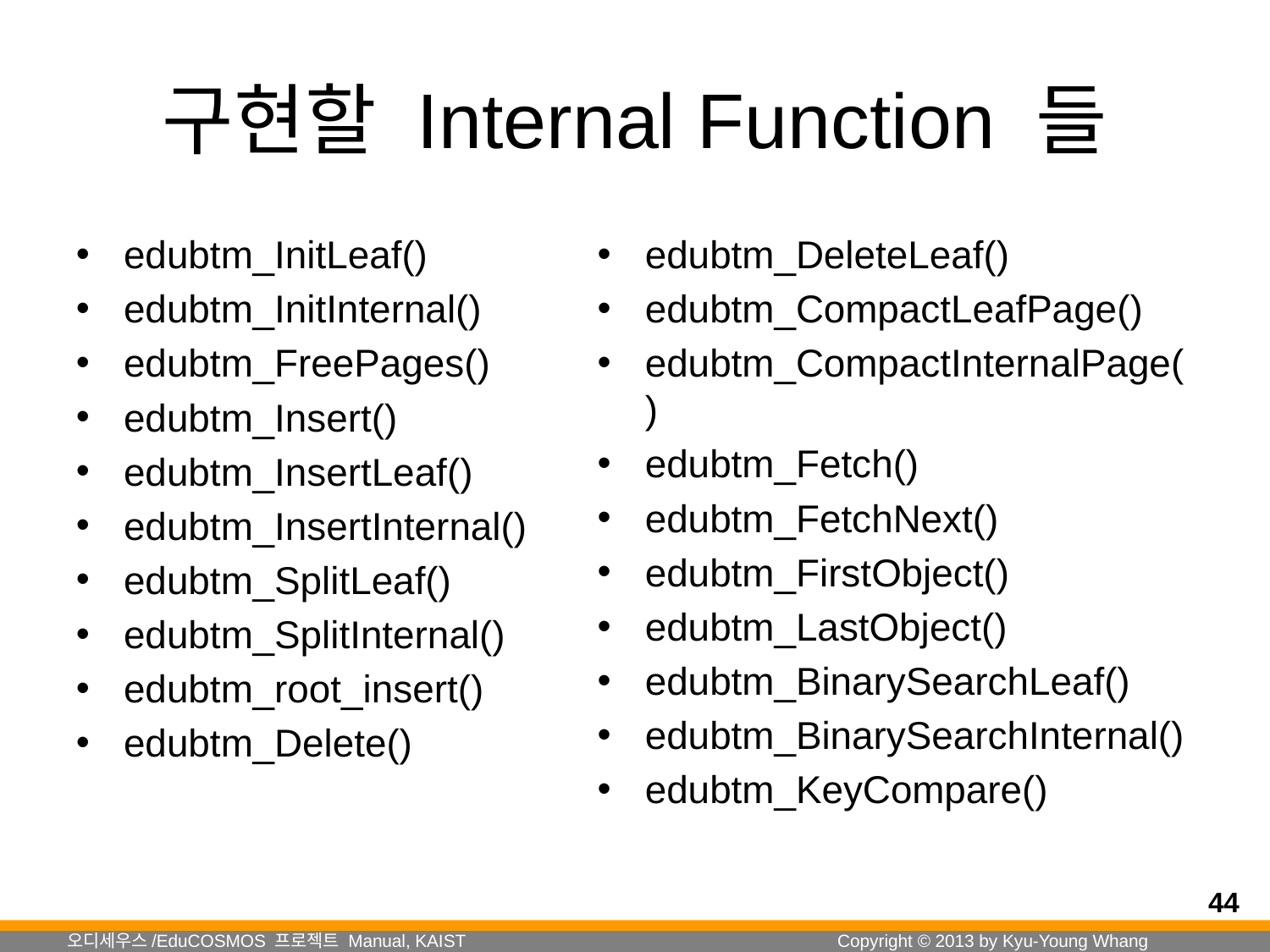

# 구현할 Internal Function 들
edubtm_InitLeaf()
edubtm_InitInternal()
edubtm_FreePages()
edubtm_Insert()
edubtm_InsertLeaf()
edubtm_InsertInternal()
edubtm_SplitLeaf()
edubtm_SplitInternal()
edubtm_root_insert()
edubtm_Delete()
edubtm_DeleteLeaf()
edubtm_CompactLeafPage()
edubtm_CompactInternalPage()
edubtm_Fetch()
edubtm_FetchNext()
edubtm_FirstObject()
edubtm_LastObject()
edubtm_BinarySearchLeaf()
edubtm_BinarySearchInternal()
edubtm_KeyCompare()